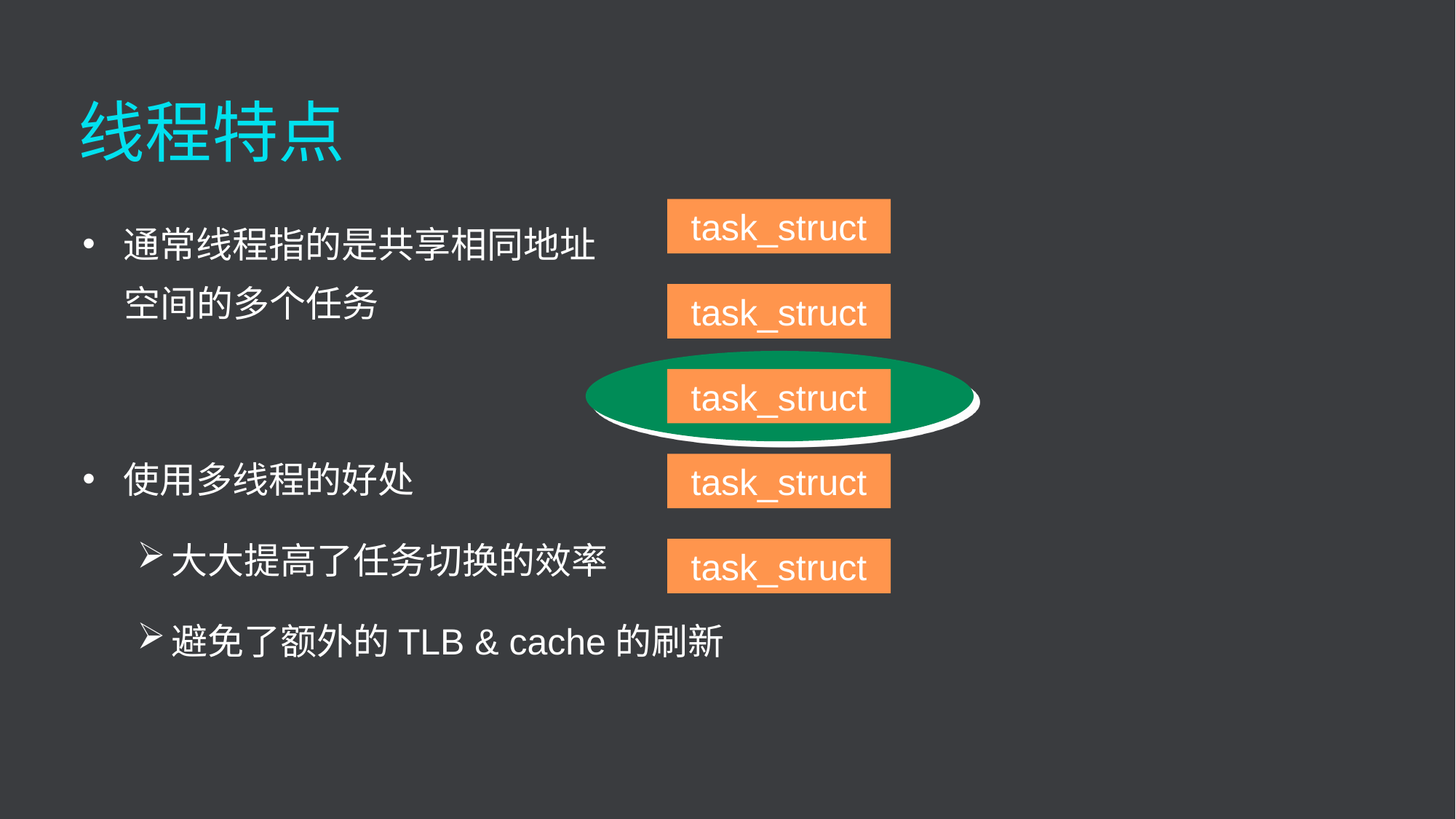

线程特点
task_struct
通常线程指的是共享相同地址
    空间的多个任务

使用多线程的好处
大大提高了任务切换的效率
避免了额外的TLB & cache的刷新

task_struct

task_struct
task_struct
task_struct